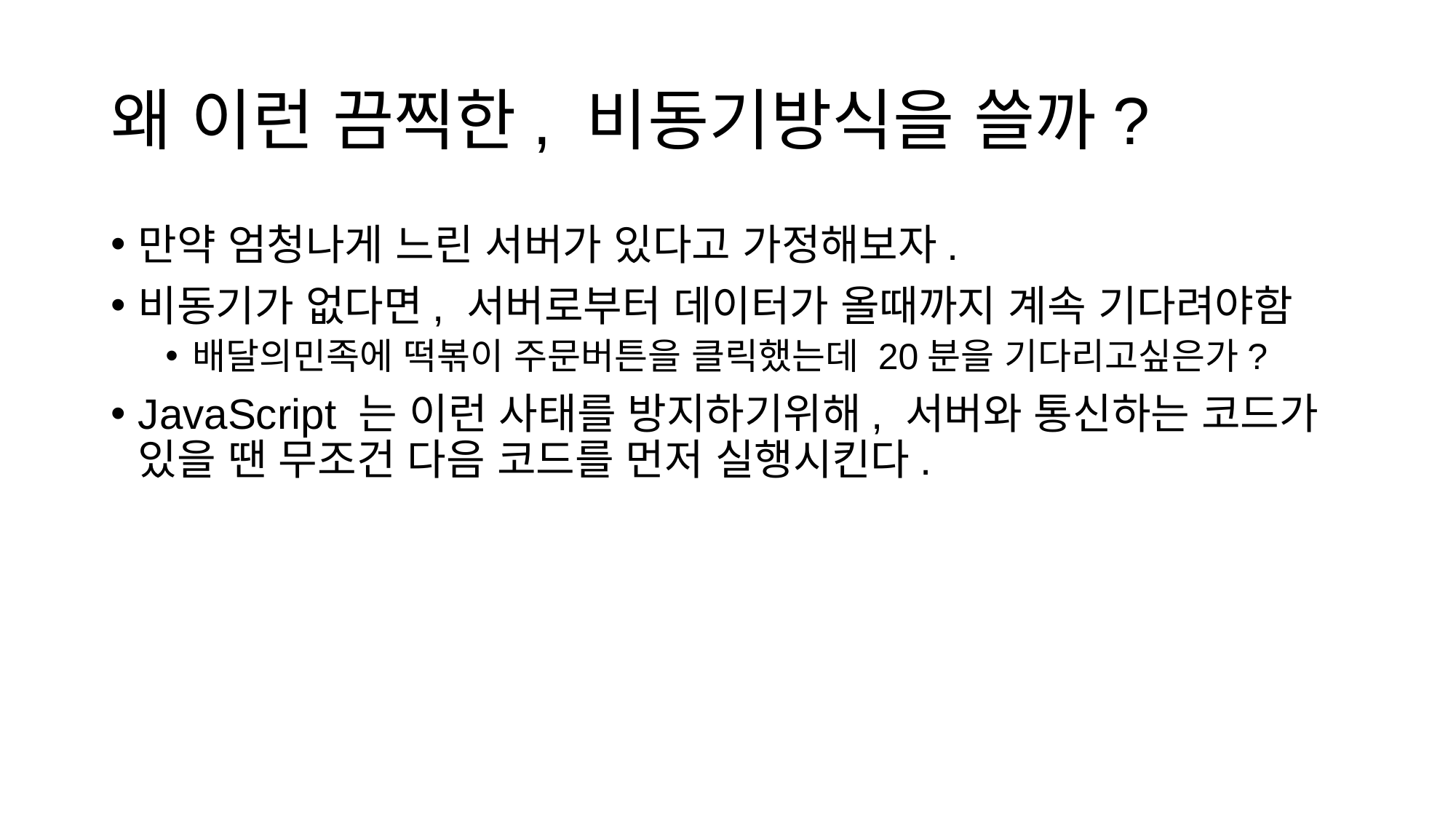

# 왜 이런 끔찍한, 비동기방식을 쓸까?
만약 엄청나게 느린 서버가 있다고 가정해보자.
비동기가 없다면, 서버로부터 데이터가 올때까지 계속 기다려야함
배달의민족에 떡볶이 주문버튼을 클릭했는데 20분을 기다리고싶은가?
JavaScript 는 이런 사태를 방지하기위해, 서버와 통신하는 코드가 있을 땐 무조건 다음 코드를 먼저 실행시킨다.